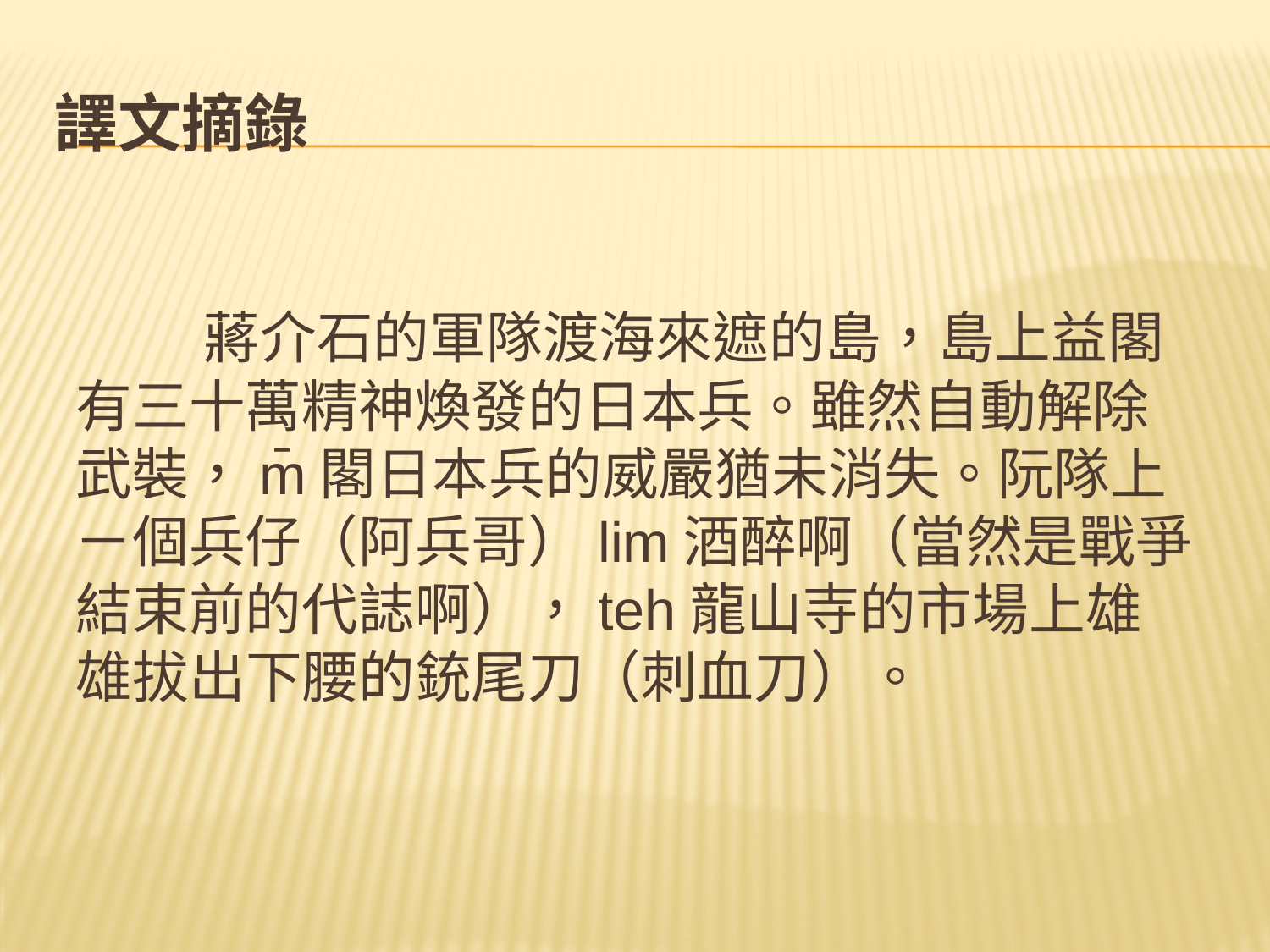

# 譯文摘錄
         蔣介石的軍隊渡海來遮的島，島上益閣有三十萬精神煥發的日本兵。雖然自動解除武裝，m̄閣日本兵的威嚴猶未消失。阮隊上ㄧ個兵仔（阿兵哥）lim酒醉啊（當然是戰爭結束前的代誌啊），teh龍山寺的市場上雄雄拔出下腰的銃尾刀（刺血刀）。